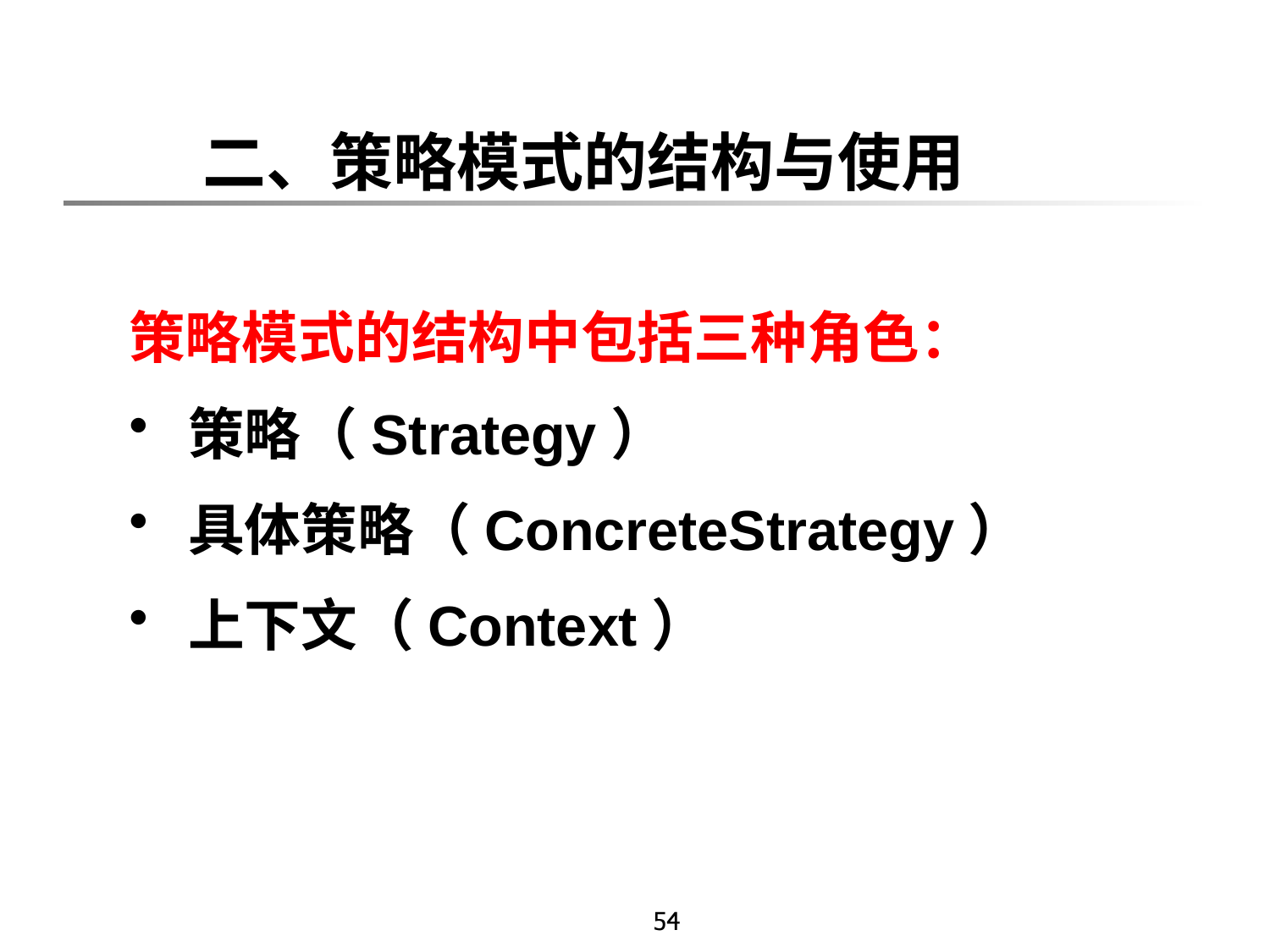

二、策略模式的结构与使用

策略模式的结构中包括三种角色：
  策略（Strategy）
  具体策略（ConcreteStrategy）
  上下文（Context）

54